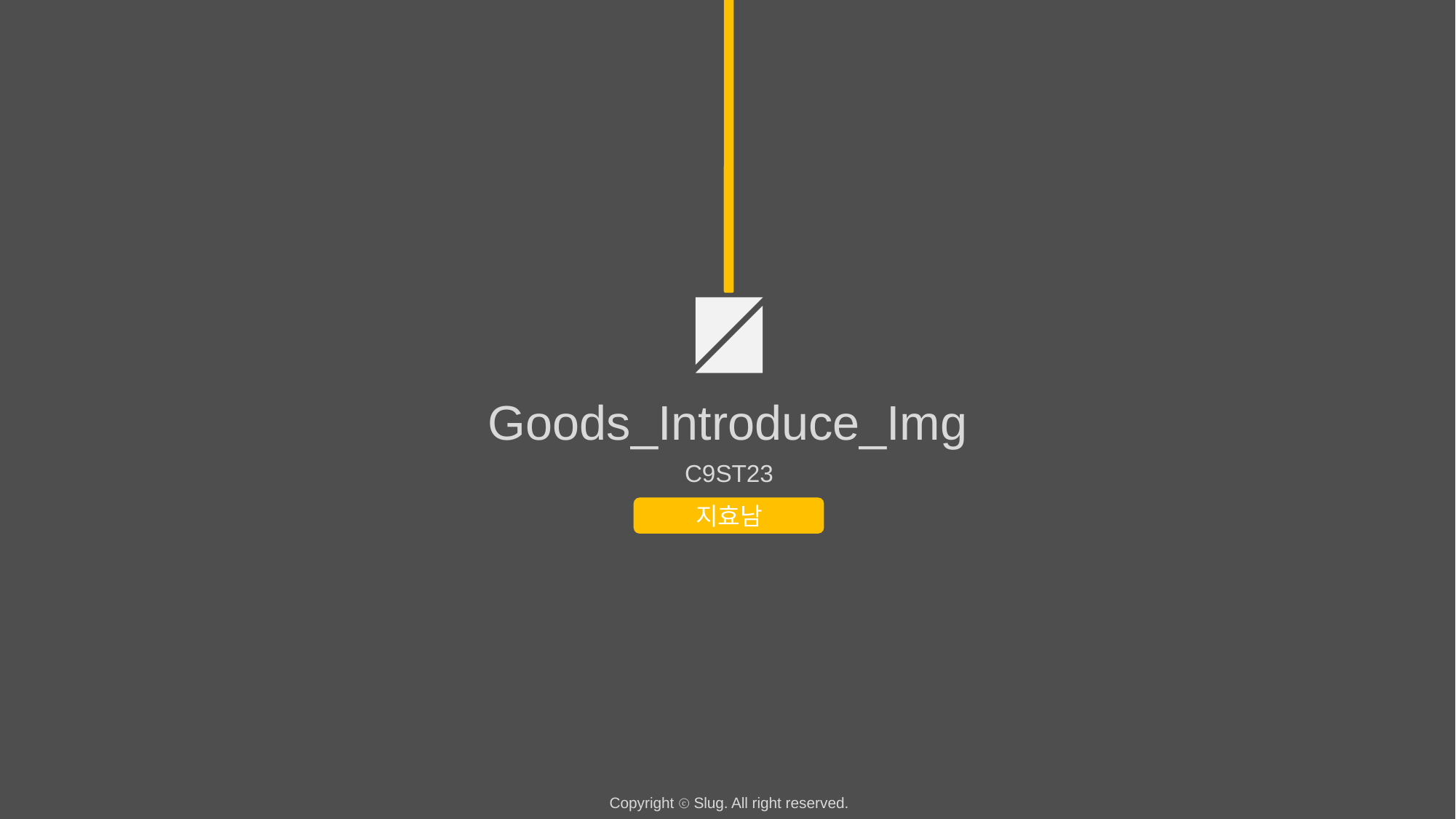

Goods_Introduce_Img
C9ST23
지효남

Copyright ⓒ Slug. All right reserved.